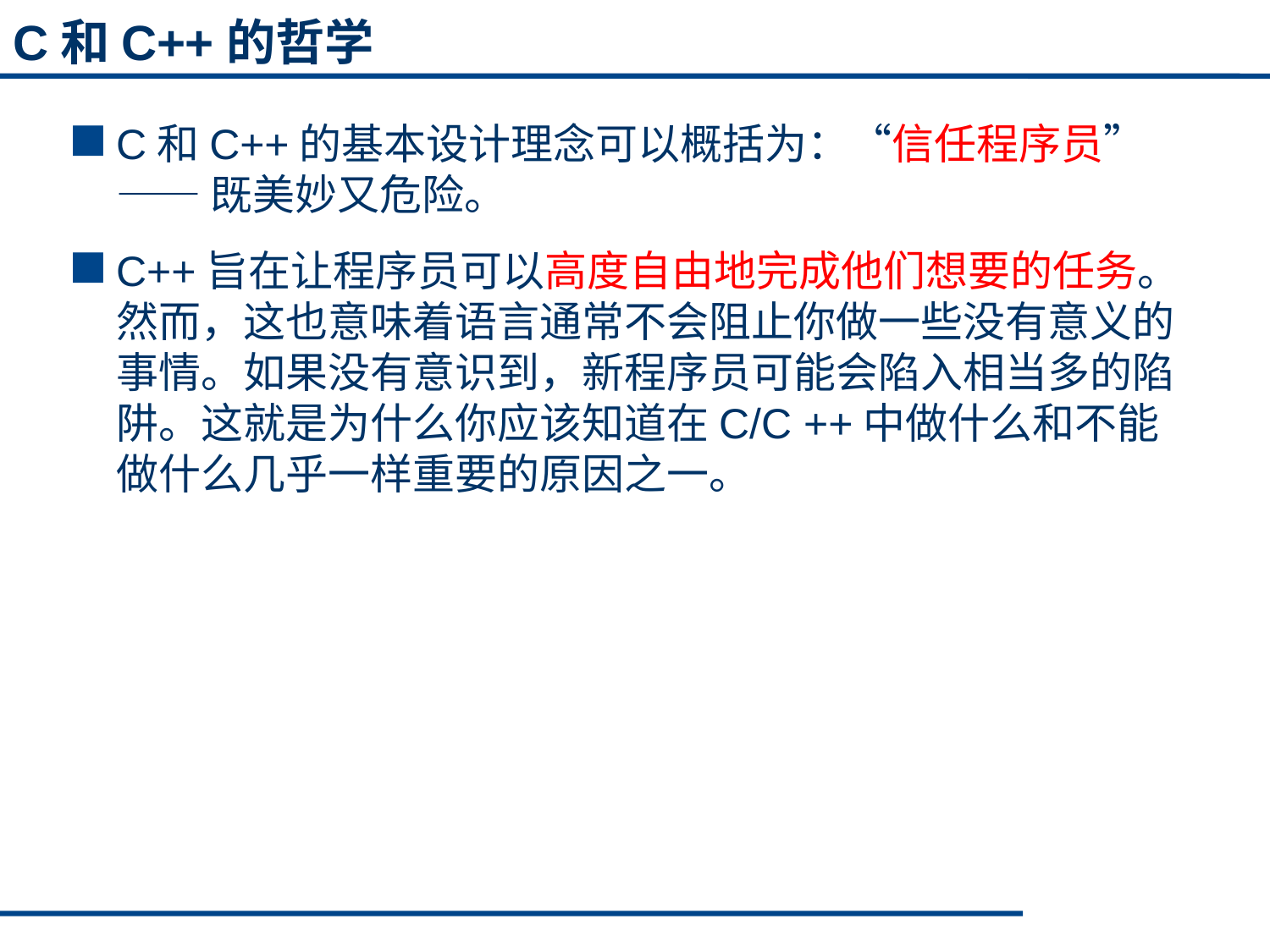

# C和C++的哲学
C和C++的基本设计理念可以概括为：“信任程序员” —— 既美妙又危险。
C++旨在让程序员可以高度自由地完成他们想要的任务。然而，这也意味着语言通常不会阻止你做一些没有意义的事情。如果没有意识到，新程序员可能会陷入相当多的陷阱。这就是为什么你应该知道在C/C ++中做什么和不能做什么几乎一样重要的原因之一。